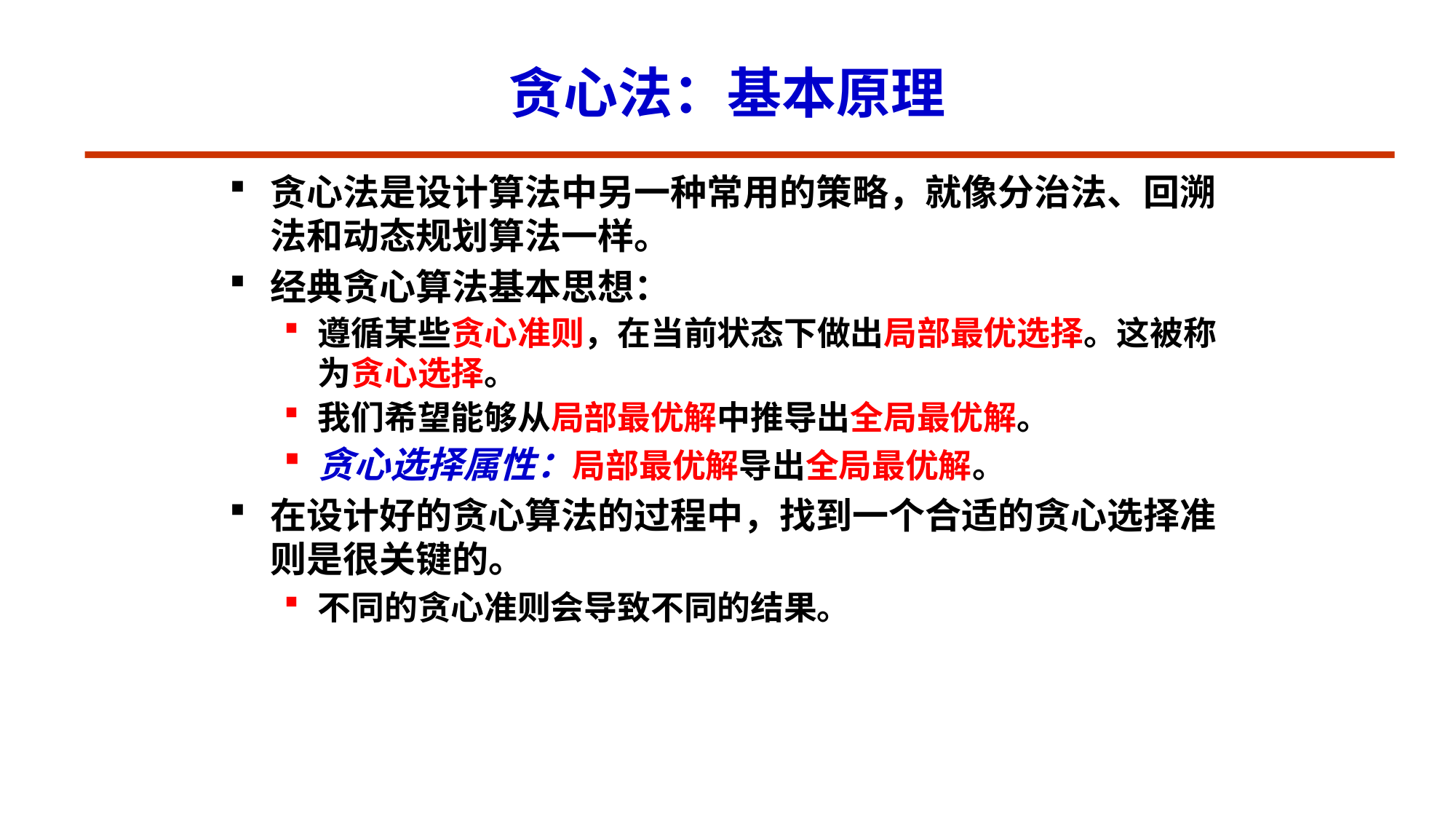

# 贪心法：基本原理
贪心法是设计算法中另一种常用的策略，就像分治法、回溯法和动态规划算法一样。
经典贪心算法基本思想：
遵循某些贪心准则，在当前状态下做出局部最优选择。这被称为贪心选择。
我们希望能够从局部最优解中推导出全局最优解。
贪心选择属性：局部最优解导出全局最优解。
在设计好的贪心算法的过程中，找到一个合适的贪心选择准则是很关键的。
不同的贪心准则会导致不同的结果。